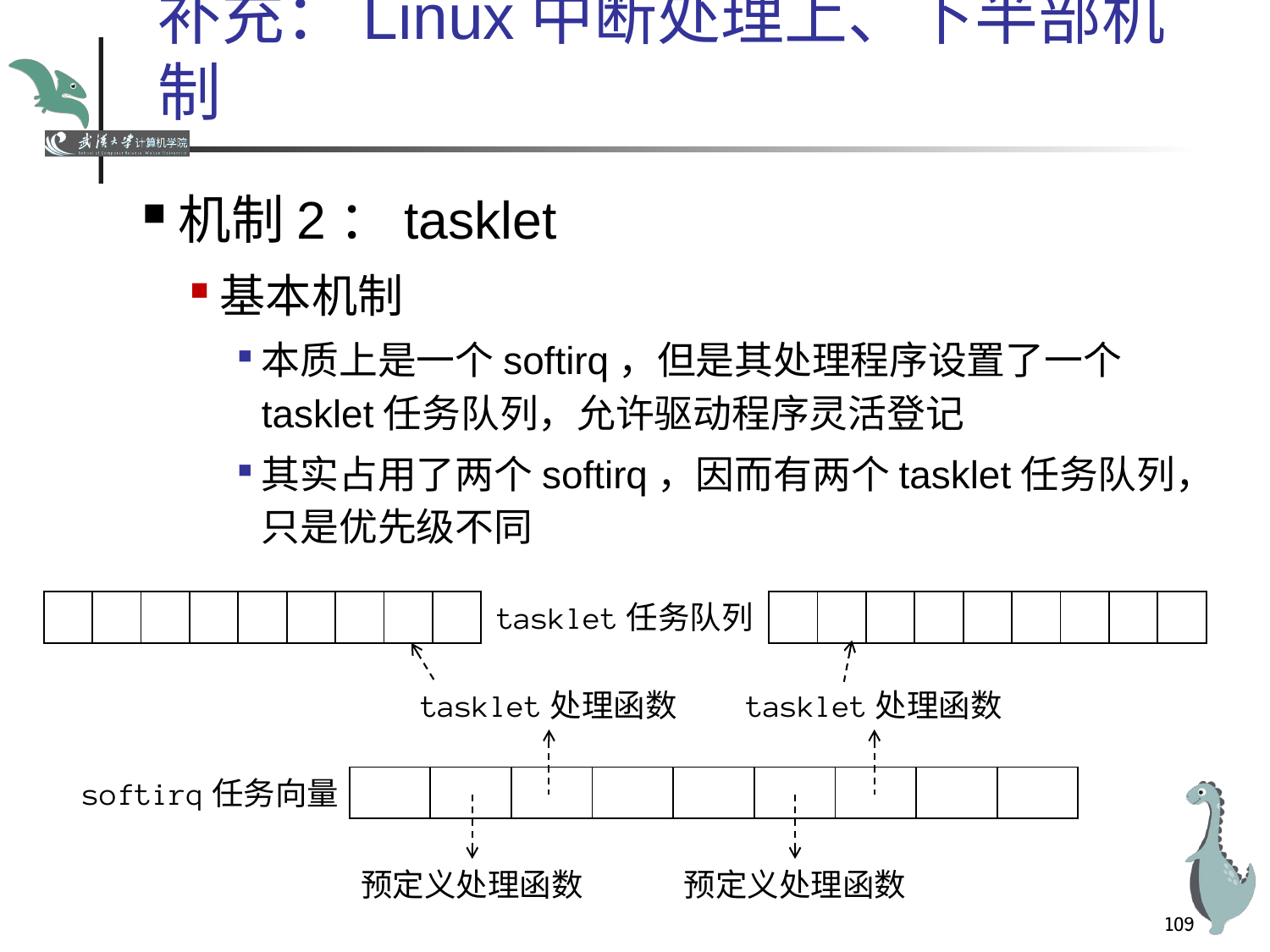

# 补充：Linux中断处理上、下半部机制
机制2：tasklet
基本机制
本质上是一个softirq，但是其处理程序设置了一个tasklet任务队列，允许驱动程序灵活登记
其实占用了两个softirq，因而有两个tasklet任务队列，只是优先级不同
|  |  |  |  |  |  |  |  |  |
| --- | --- | --- | --- | --- | --- | --- | --- | --- |
tasklet任务队列
|  |  |  |  |  |  |  |  |  |
| --- | --- | --- | --- | --- | --- | --- | --- | --- |
tasklet处理函数
tasklet处理函数
|  |  |  |  |  |  |  |  |  |
| --- | --- | --- | --- | --- | --- | --- | --- | --- |
softirq任务向量
预定义处理函数
预定义处理函数
109